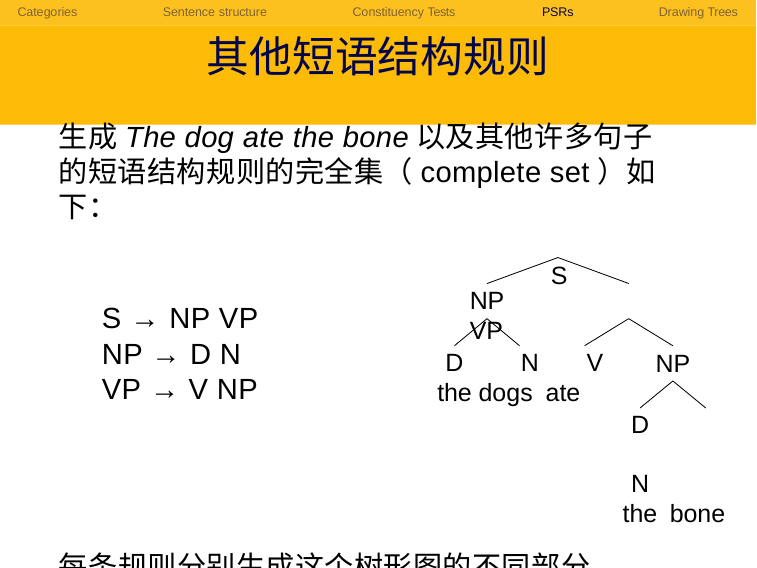

Categories	Sentence structure	Constituency Tests	PSRs	Drawing Trees
# 其他短语结构规则
生成The dog ate the bone以及其他许多句子的短语结构规则的完全集（complete set）如下：

S

NP	VP
S → NP VP

NP → D N
NP
D	N	V
the dogs ate
VP → V NP

D	N
the bone
每条规则分别生成这个树形图的不同部分